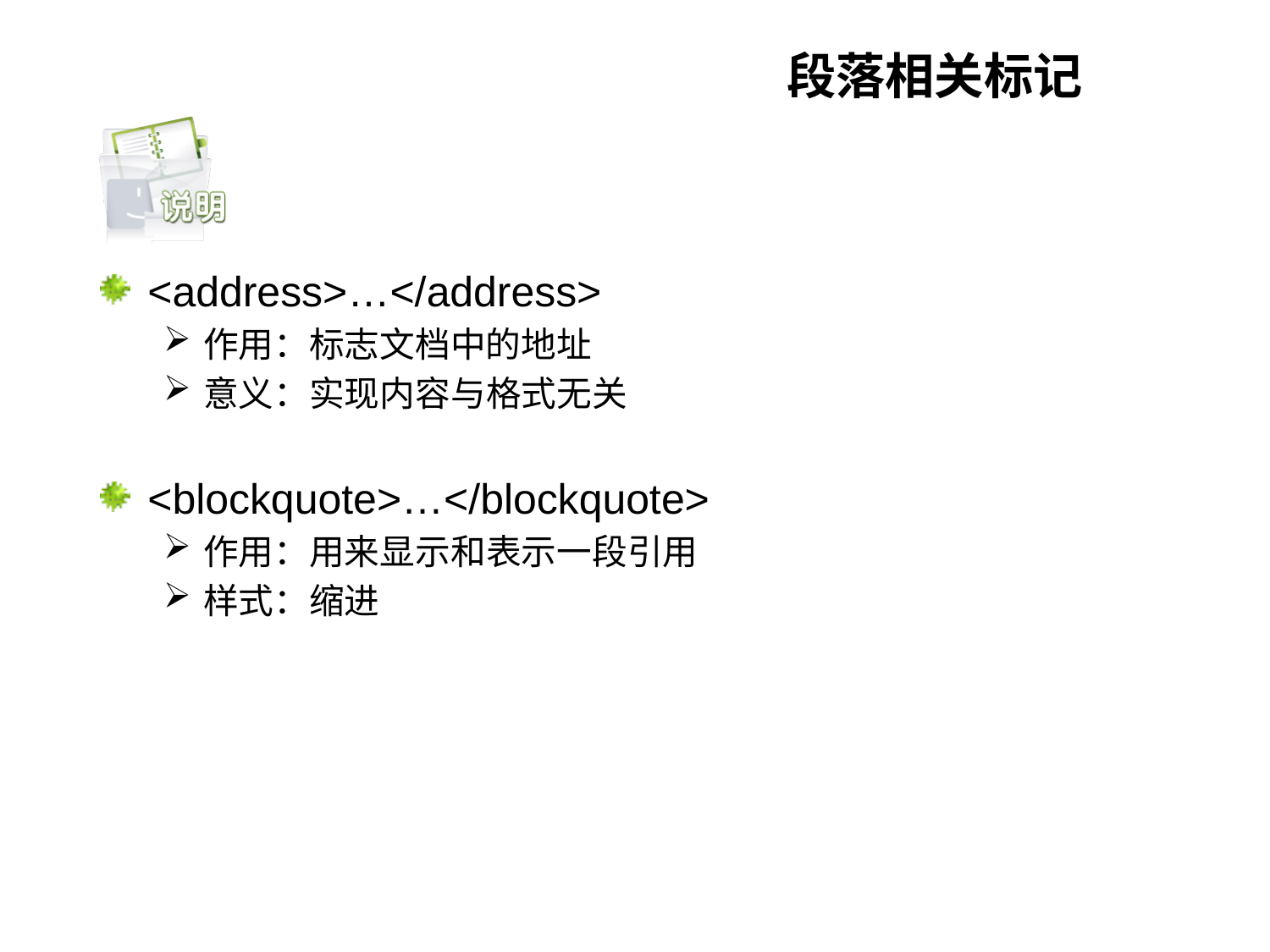

# 段落相关标记
<address>…</address>
作用：标志文档中的地址
意义：实现内容与格式无关

<blockquote>…</blockquote>
作用：用来显示和表示一段引用
样式：缩进